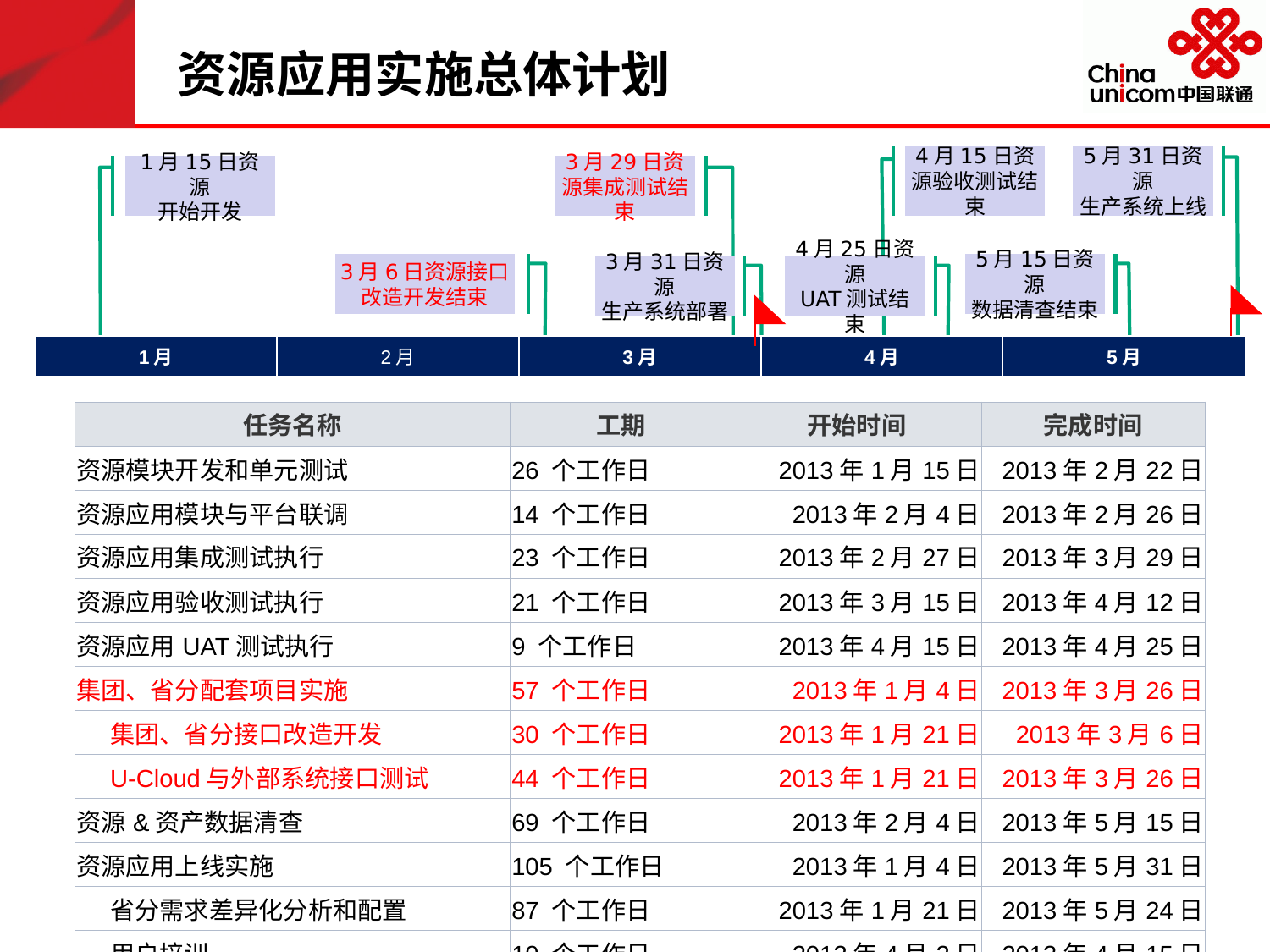

# 资源应用实施总体计划
4月15日资源验收测试结束
5月31日资源
生产系统上线
1月15日资源
开始开发
3月29日资源集成测试结束
3月6日资源接口
改造开发结束
5月15日资源
数据清查结束
3月31日资源
生产系统部署
4月25日资源
UAT测试结束

| 1月 | 2月 | 3月 | 4月 | 5月 |
| --- | --- | --- | --- | --- |
| 任务名称 | 工期 | 开始时间 | 完成时间 |
| --- | --- | --- | --- |
| 资源模块开发和单元测试 | 26 个工作日 | 2013年1月15日 | 2013年2月22日 |
| 资源应用模块与平台联调 | 14 个工作日 | 2013年2月4日 | 2013年2月26日 |
| 资源应用集成测试执行 | 23 个工作日 | 2013年2月27日 | 2013年3月29日 |
| 资源应用验收测试执行 | 21 个工作日 | 2013年3月15日 | 2013年4月12日 |
| 资源应用UAT测试执行 | 9 个工作日 | 2013年4月15日 | 2013年4月25日 |
| 集团、省分配套项目实施 | 57 个工作日 | 2013年1月4日 | 2013年3月26日 |
| 集团、省分接口改造开发 | 30 个工作日 | 2013年1月21日 | 2013年3月6日 |
| U-Cloud与外部系统接口测试 | 44 个工作日 | 2013年1月21日 | 2013年3月26日 |
| 资源&资产数据清查 | 69 个工作日 | 2013年2月4日 | 2013年5月15日 |
| 资源应用上线实施 | 105 个工作日 | 2013年1月4日 | 2013年5月31日 |
| 省分需求差异化分析和配置 | 87 个工作日 | 2013年1月21日 | 2013年5月24日 |
| 用户培训 | 10 个工作日 | 2013年4月2日 | 2013年4月15日 |
| 数据导入 | 10 个工作日 | 2013年5月20日 | 2013年5月31日 |